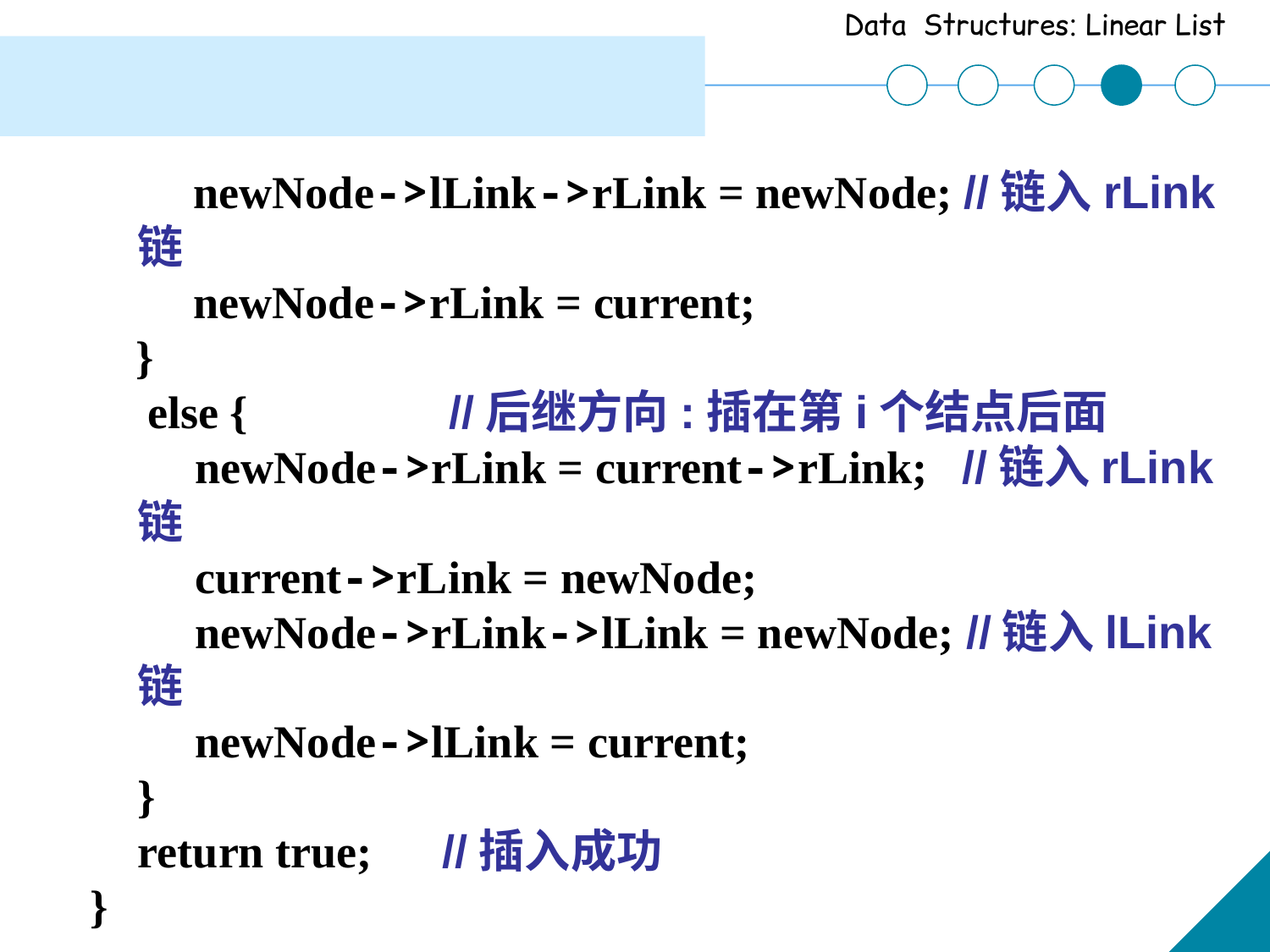

newNode->lLink->rLink = newNode; //链入rLink链
         newNode->rLink = current;
    }
     else {		     //后继方向:插在第i个结点后面
	     newNode->rLink = current->rLink;   //链入rLink链
	     current->rLink = newNode;
	     newNode->rLink->lLink = newNode; //链入lLink链
	     newNode->lLink = current;
	}
	return true; 	    //插入成功
}